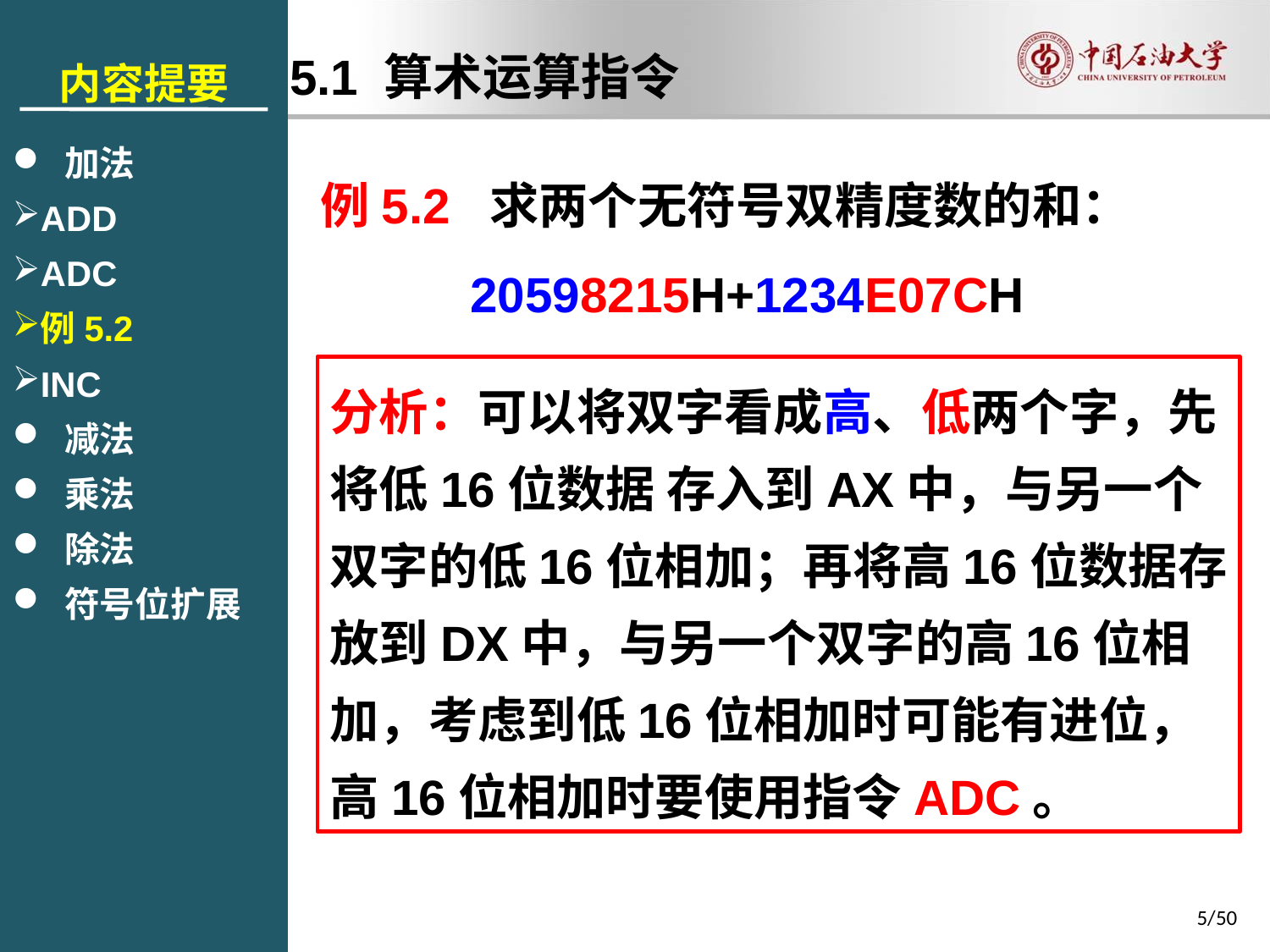

内容提要
 加法
ADD
ADC
例5.2
INC
 减法
 乘法
 除法
 符号位扩展
5.1 算术运算指令
例5.2  求两个无符号双精度数的和：
20598215H+1234E07CH
分析：可以将双字看成高、低两个字，先将低16位数据 存入到AX中，与另一个双字的低16位相加；再将高16位数据存放到DX中，与另一个双字的高16位相加，考虑到低16位相加时可能有进位，高16位相加时要使用指令ADC。
5/50